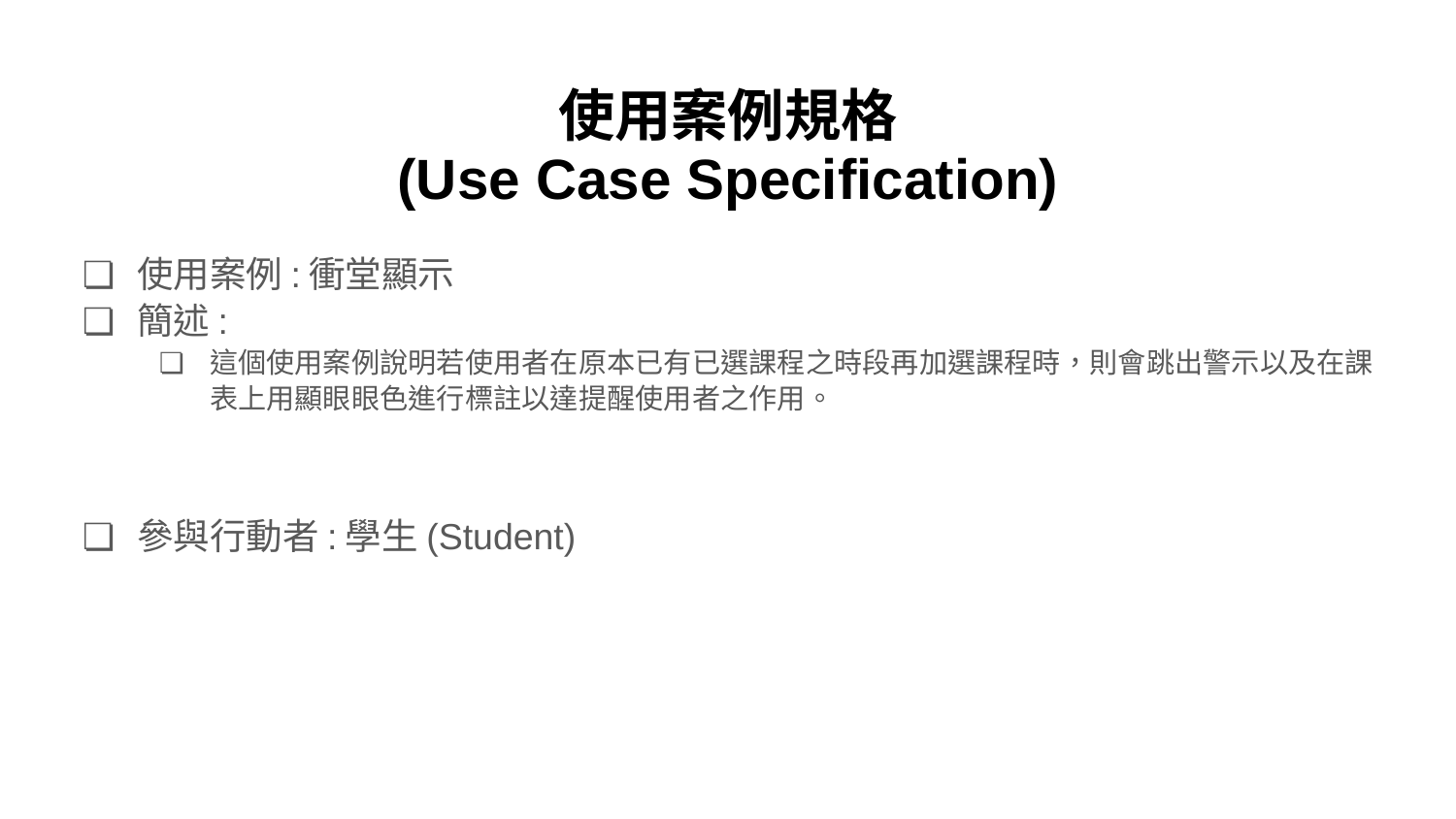

# 使用案例規格 (Use Case Specification)
使用案例:衝堂顯示
簡述:
這個使用案例說明若使用者在原本已有已選課程之時段再加選課程時，則會跳出警示以及在課表上用顯眼眼色進行標註以達提醒使用者之作用。

參與行動者:學生(Student)